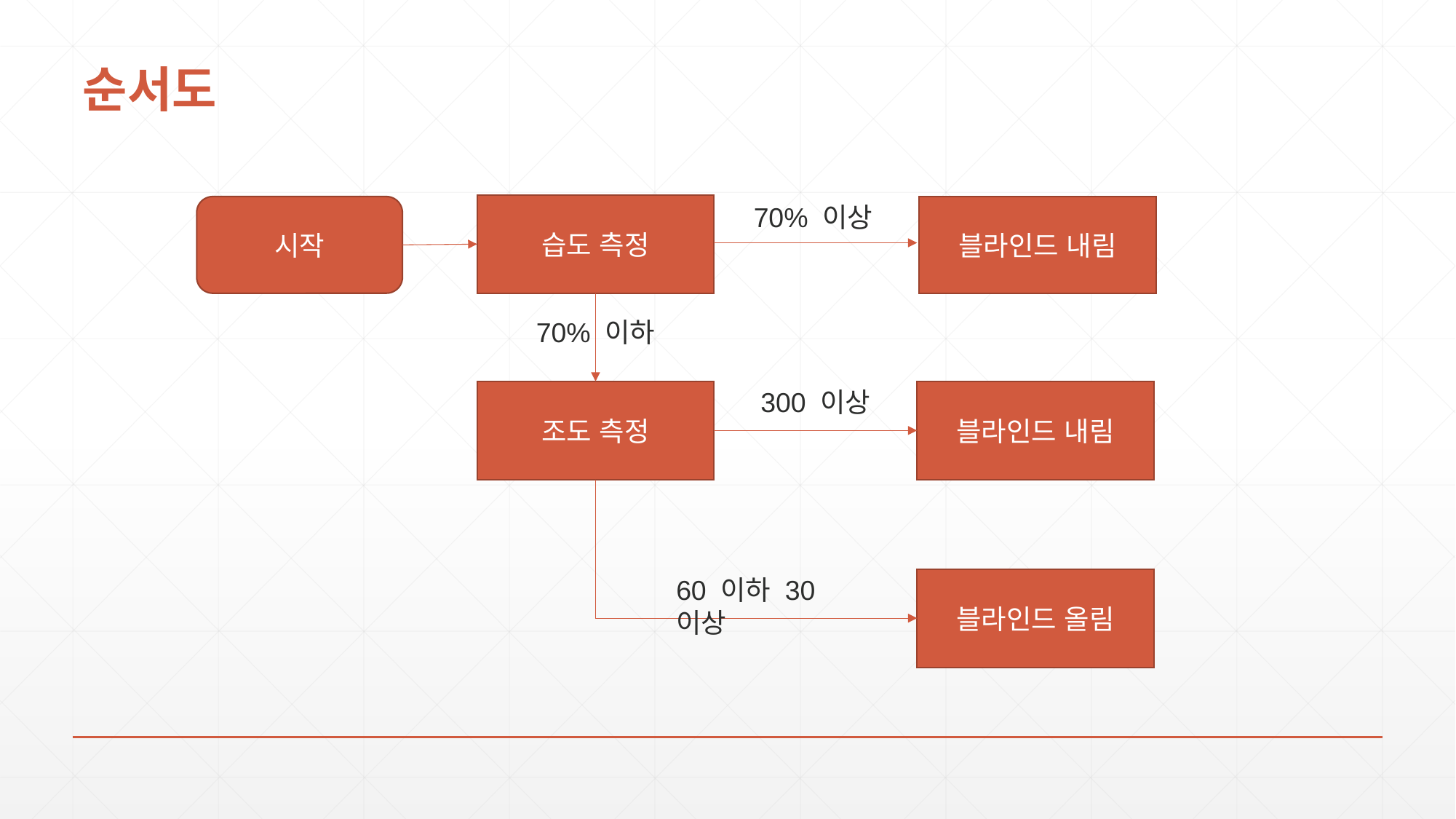

# 순서도
습도 측정
70% 이상
시작
블라인드 내림
70% 이하
300 이상
조도 측정
블라인드 내림
60 이하 30 이상
블라인드 올림